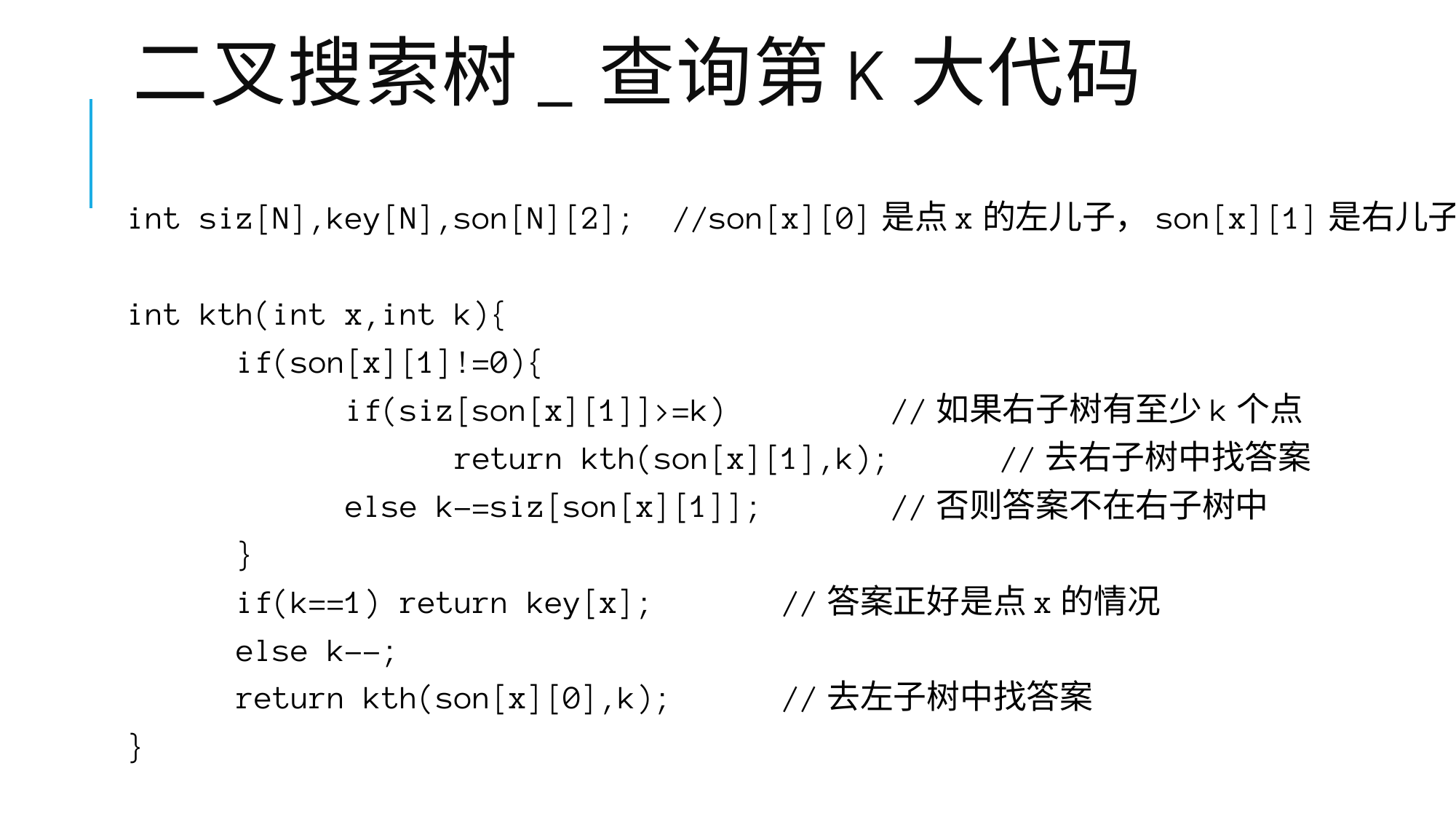

# 二叉搜索树_查询第k大代码
int siz[N],key[N],son[N][2];	//son[x][0]是点x的左儿子，son[x][1]是右儿子

int kth(int x,int k){
	if(son[x][1]!=0){
		if(siz[son[x][1]]>=k)		//如果右子树有至少k个点
			return kth(son[x][1],k);	//去右子树中找答案
		else k-=siz[son[x][1]];		//否则答案不在右子树中
	}
	if(k==1) return key[x];		//答案正好是点x的情况
	else k--;
	return kth(son[x][0],k);	//去左子树中找答案
}